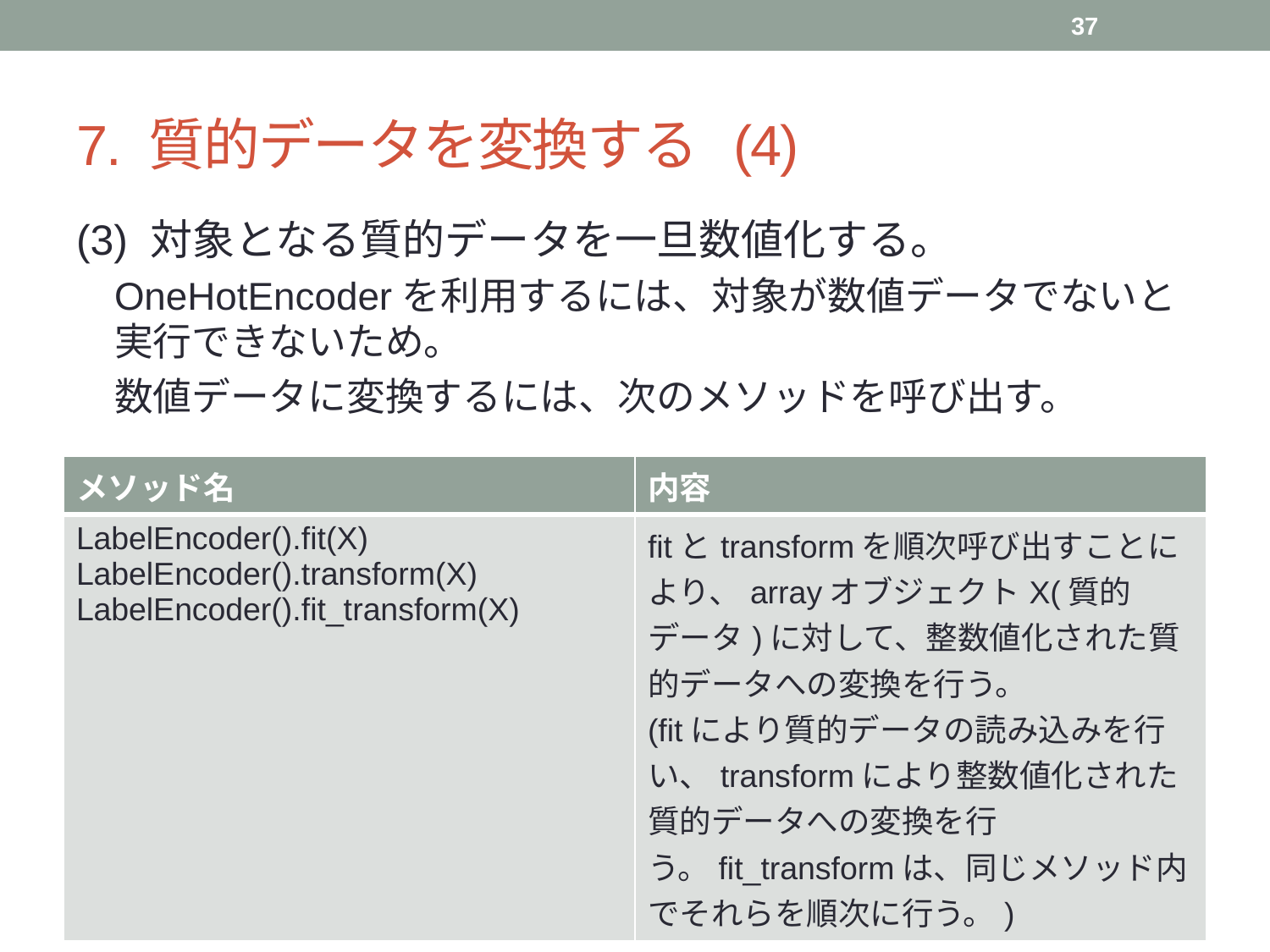

37
# 7. 質的データを変換する  (4)
(3) 対象となる質的データを一旦数値化する。
OneHotEncoderを利用するには、対象が数値データでないと実行できないため。
数値データに変換するには、次のメソッドを呼び出す。

| メソッド名 | 内容 |
| --- | --- |
| LabelEncoder().fit(X) LabelEncoder().transform(X) LabelEncoder().fit\_transform(X) | fitとtransformを順次呼び出すことにより、arrayオブジェクトX(質的データ)に対して、整数値化された質的データへの変換を行う。 (fitにより質的データの読み込みを行い、transformにより整数値化された質的データへの変換を行う。fit\_transformは、同じメソッド内でそれらを順次に行う。) |